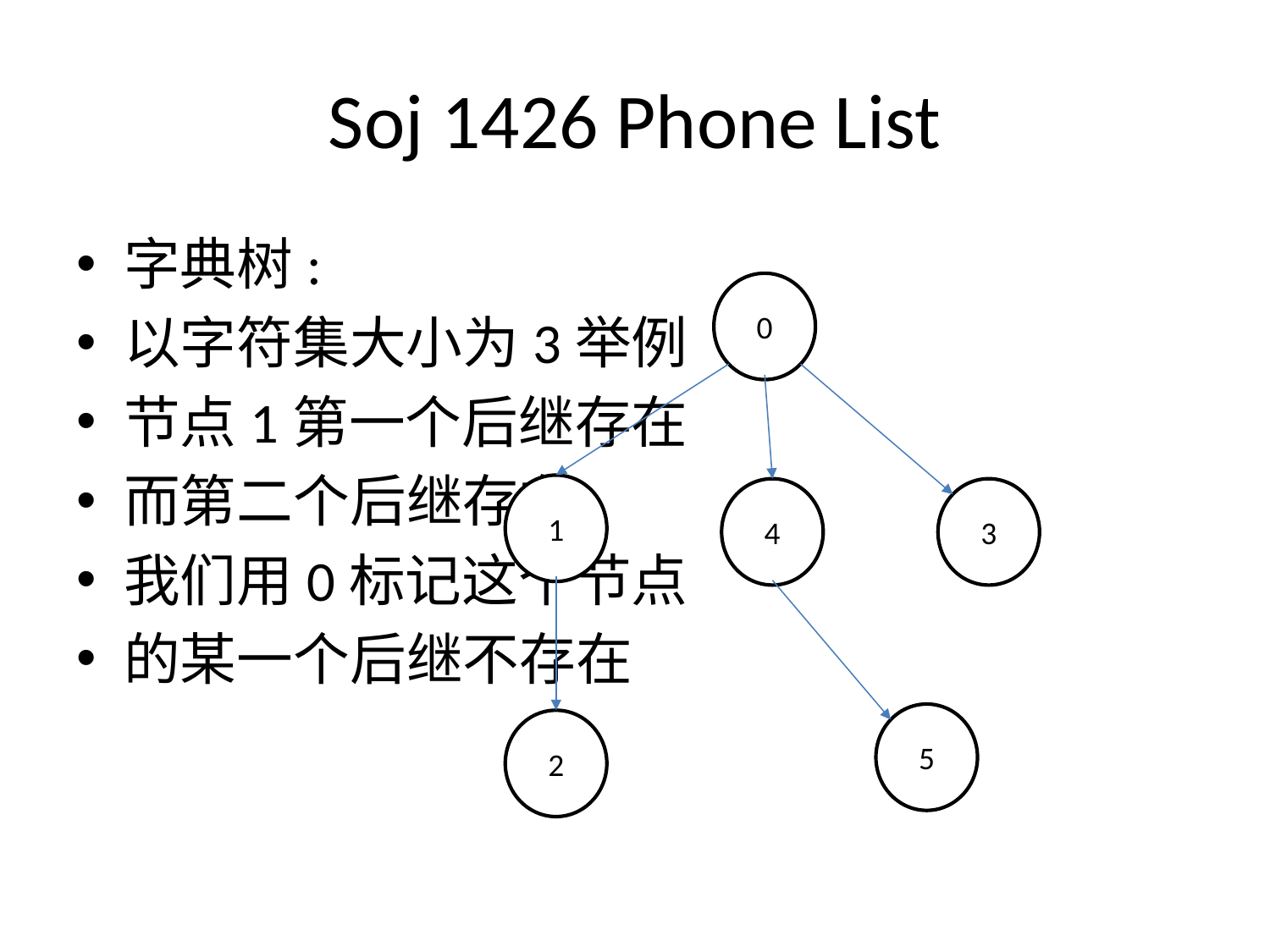

# Soj 1426 Phone List
字典树:
以字符集大小为3举例
节点1第一个后继存在
而第二个后继存在
我们用0标记这个节点
的某一个后继不存在
0
1
4
3
5
2